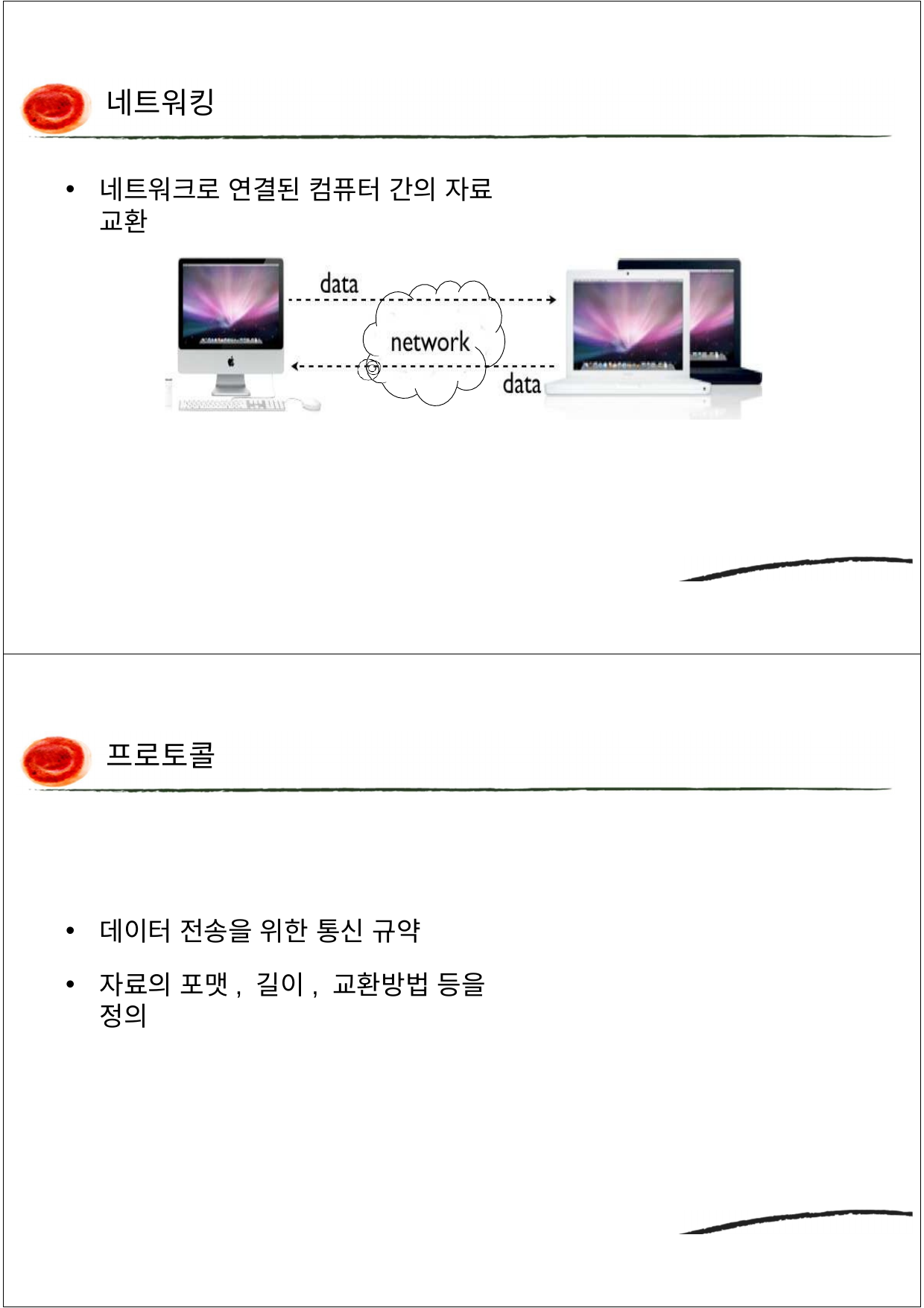

네트워킹

네트워크로 연결된 컴퓨터 간의 자료 교환

프로토콜
데이터 전송을 위한 통신 규약
자료의 포맷, 길이, 교환방법 등을 정의